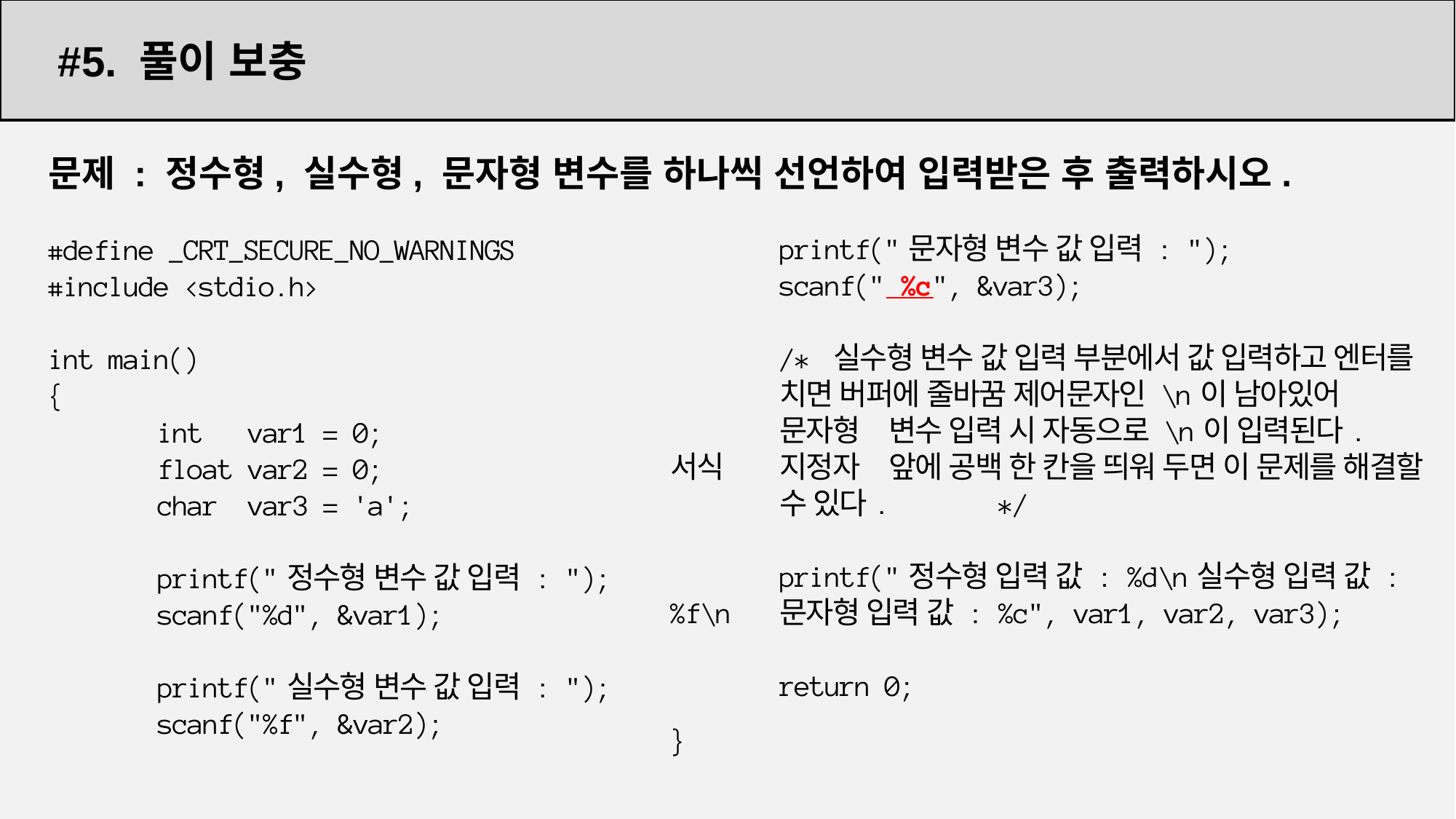

#5. 풀이 보충
문제 : 정수형, 실수형, 문자형 변수를 하나씩 선언하여 입력받은 후 출력하시오.

#define _CRT_SECURE_NO_WARNINGS
#include <stdio.h>

int main()
{
	int   var1 = 0;
	float var2 = 0;
	char  var3 = 'a';

	printf("정수형 변수 값 입력 : ");
	scanf("%d", &var1);

	printf("실수형 변수 값 입력 : ");
	scanf("%f", &var2);

	printf("문자형 변수 값 입력 : ");
	scanf(" %c", &var3);

	/* 실수형 변수 값 입력 부분에서 값 입력하고 엔터를 	치면 버퍼에 줄바꿈 제어문자인 \n이 남아있어 	문자형 	변수 입력 시 자동으로 \n이 입력된다. 서식 	지정자 	앞에 공백 한 칸을 띄워 두면 이 문제를 해결할 	수 있다. 	*/

	printf("정수형 입력 값 : %d\n실수형 입력 값 : %f\n 	문자형 입력 값 : %c", var1, var2, var3);

	return 0;
}